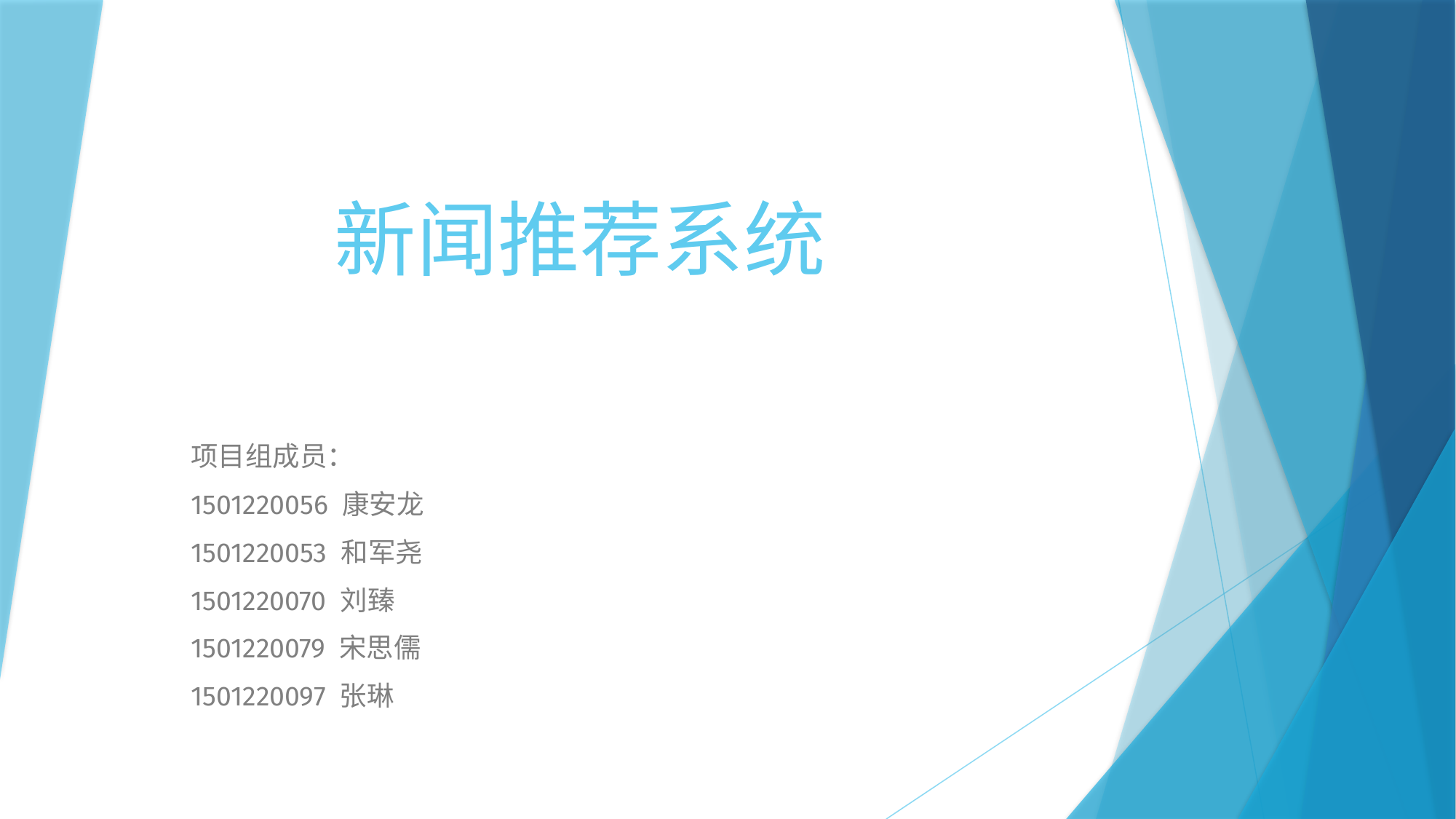

# 新闻推荐系统
项目组成员：
1501220056 康安龙
1501220053 和军尧
1501220070 刘臻
1501220079 宋思儒
1501220097 张琳